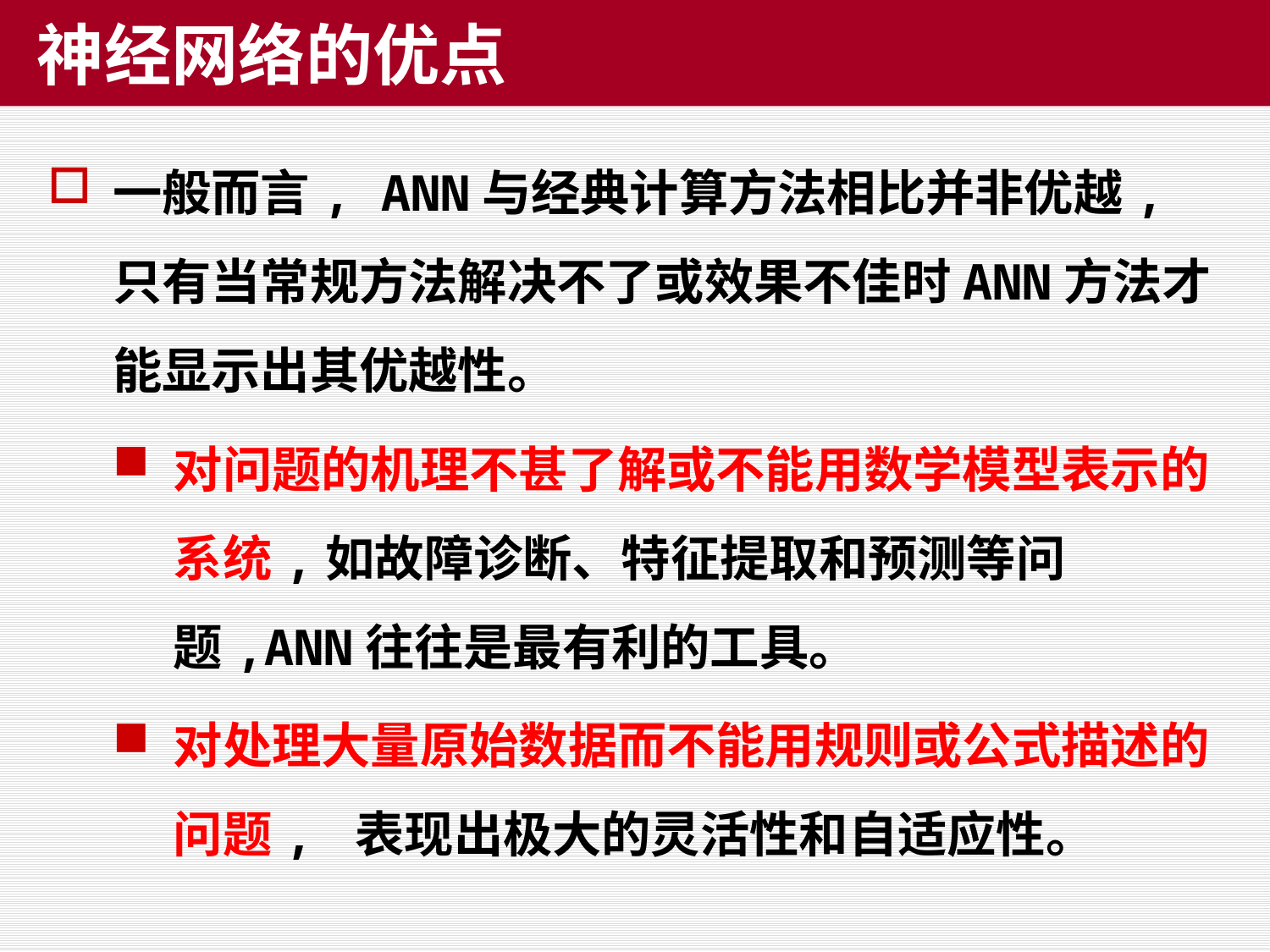

# 神经网络的优点
一般而言, ANN与经典计算方法相比并非优越, 只有当常规方法解决不了或效果不佳时ANN方法才能显示出其优越性。
对问题的机理不甚了解或不能用数学模型表示的系统,如故障诊断、特征提取和预测等问题,ANN往往是最有利的工具。
对处理大量原始数据而不能用规则或公式描述的问题, 表现出极大的灵活性和自适应性。